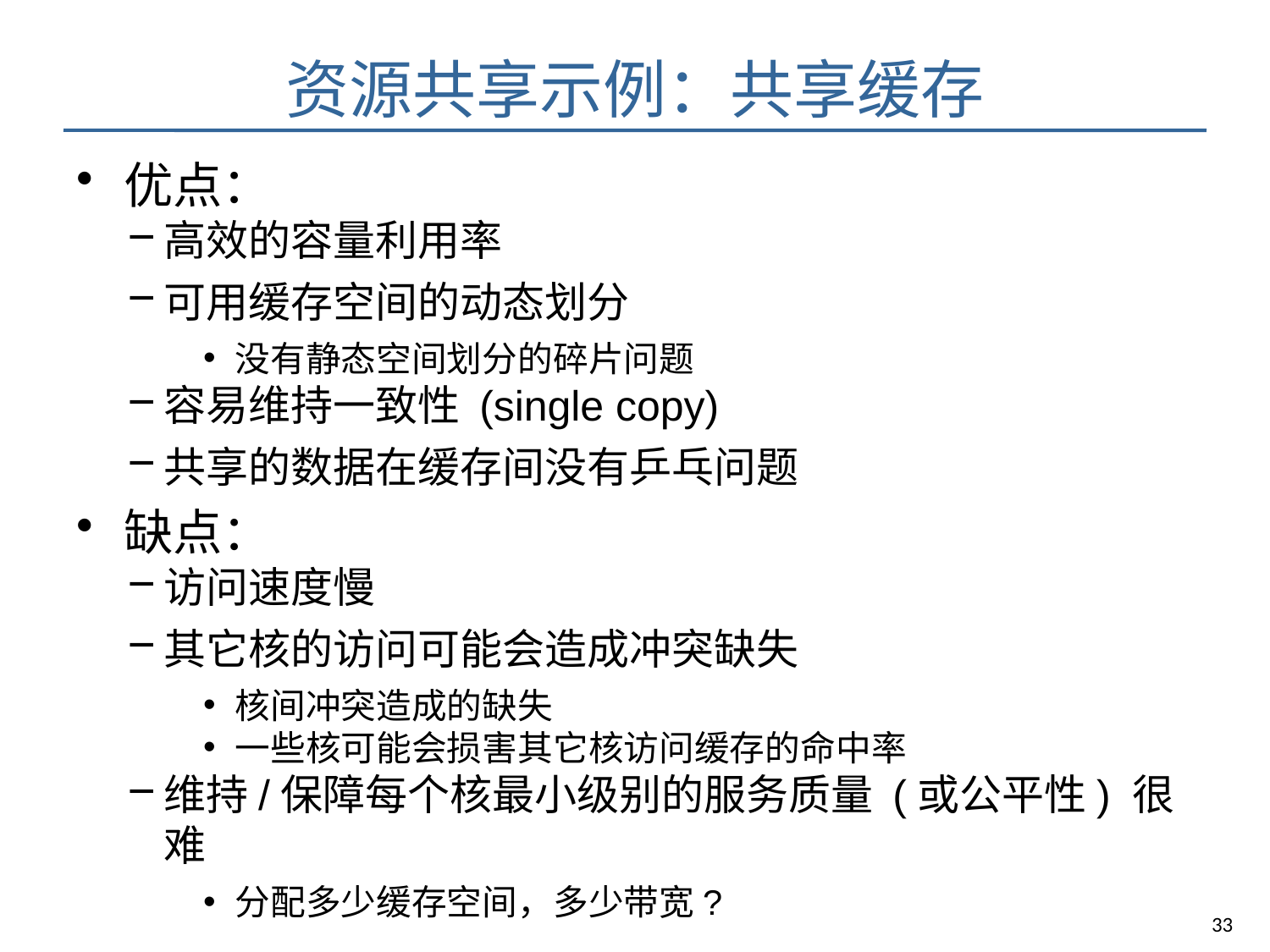

# 资源共享示例：共享缓存
优点：
高效的容量利用率
可用缓存空间的动态划分
没有静态空间划分的碎片问题
容易维持一致性 (single copy)
共享的数据在缓存间没有乒乓问题
缺点：
访问速度慢
其它核的访问可能会造成冲突缺失
核间冲突造成的缺失
一些核可能会损害其它核访问缓存的命中率
维持/保障每个核最小级别的服务质量 (或公平性) 很难
分配多少缓存空间，多少带宽?

33